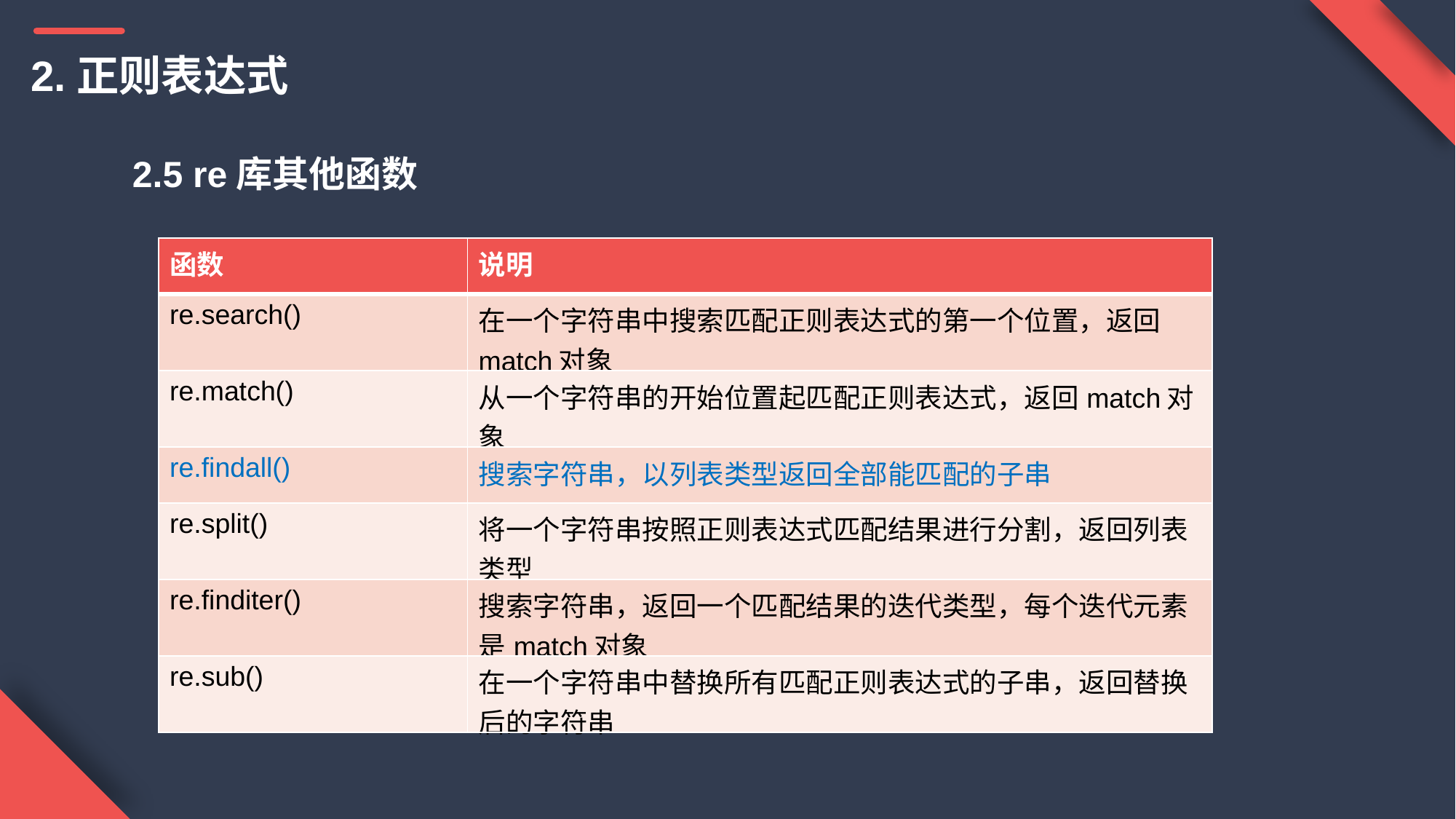

2.正则表达式
2.5 re库其他函数
| 函数 | 说明 |
| --- | --- |
| re.search() | 在一个字符串中搜索匹配正则表达式的第一个位置，返回match对象 |
| re.match() | 从一个字符串的开始位置起匹配正则表达式，返回match对象 |
| re.findall() | 搜索字符串，以列表类型返回全部能匹配的子串 |
| re.split() | 将一个字符串按照正则表达式匹配结果进行分割，返回列表类型 |
| re.finditer() | 搜索字符串，返回一个匹配结果的迭代类型，每个迭代元素是match对象 |
| re.sub() | 在一个字符串中替换所有匹配正则表达式的子串，返回替换后的字符串 |